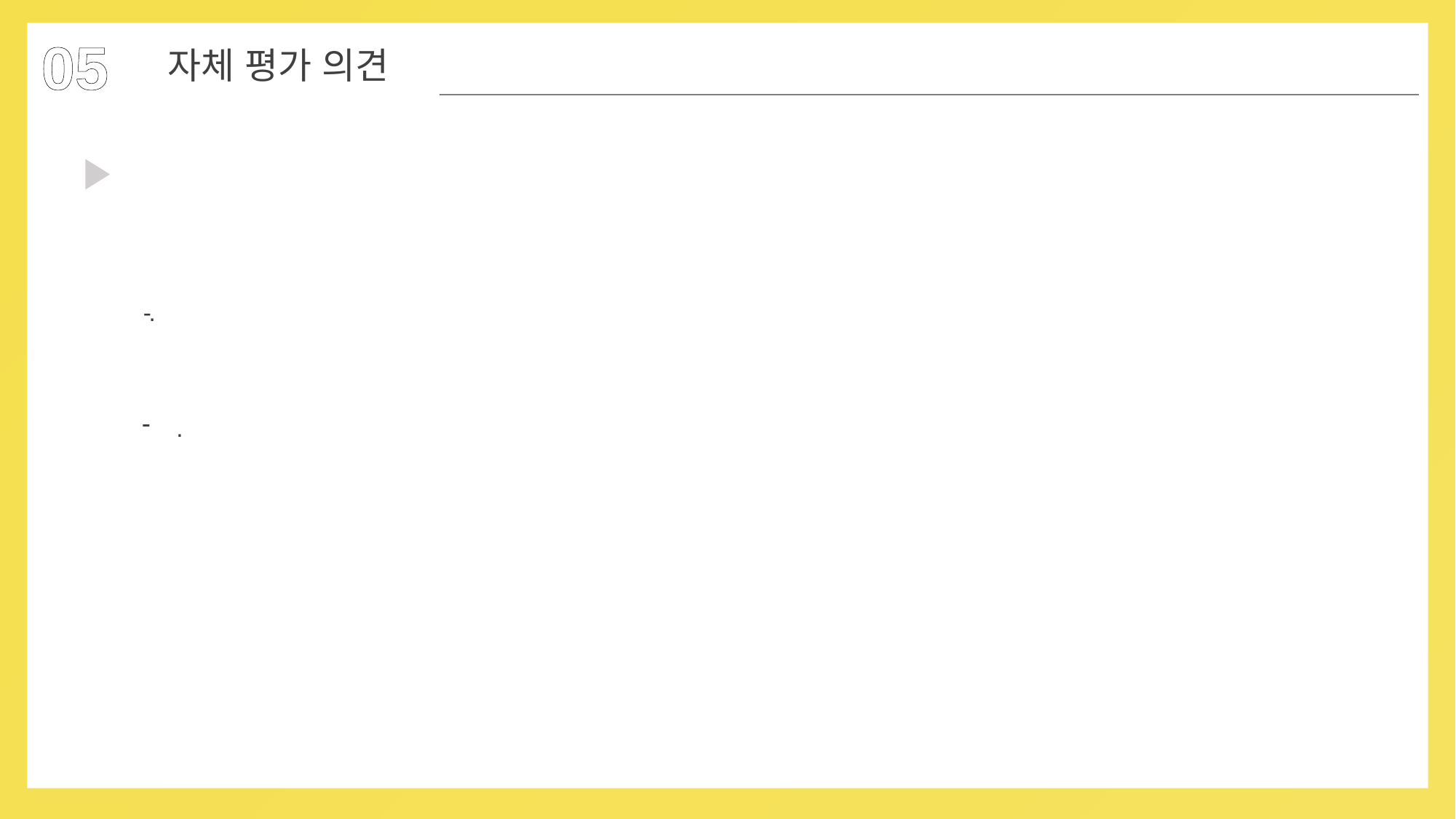

05
자체 평가 의견
▶
-.
.